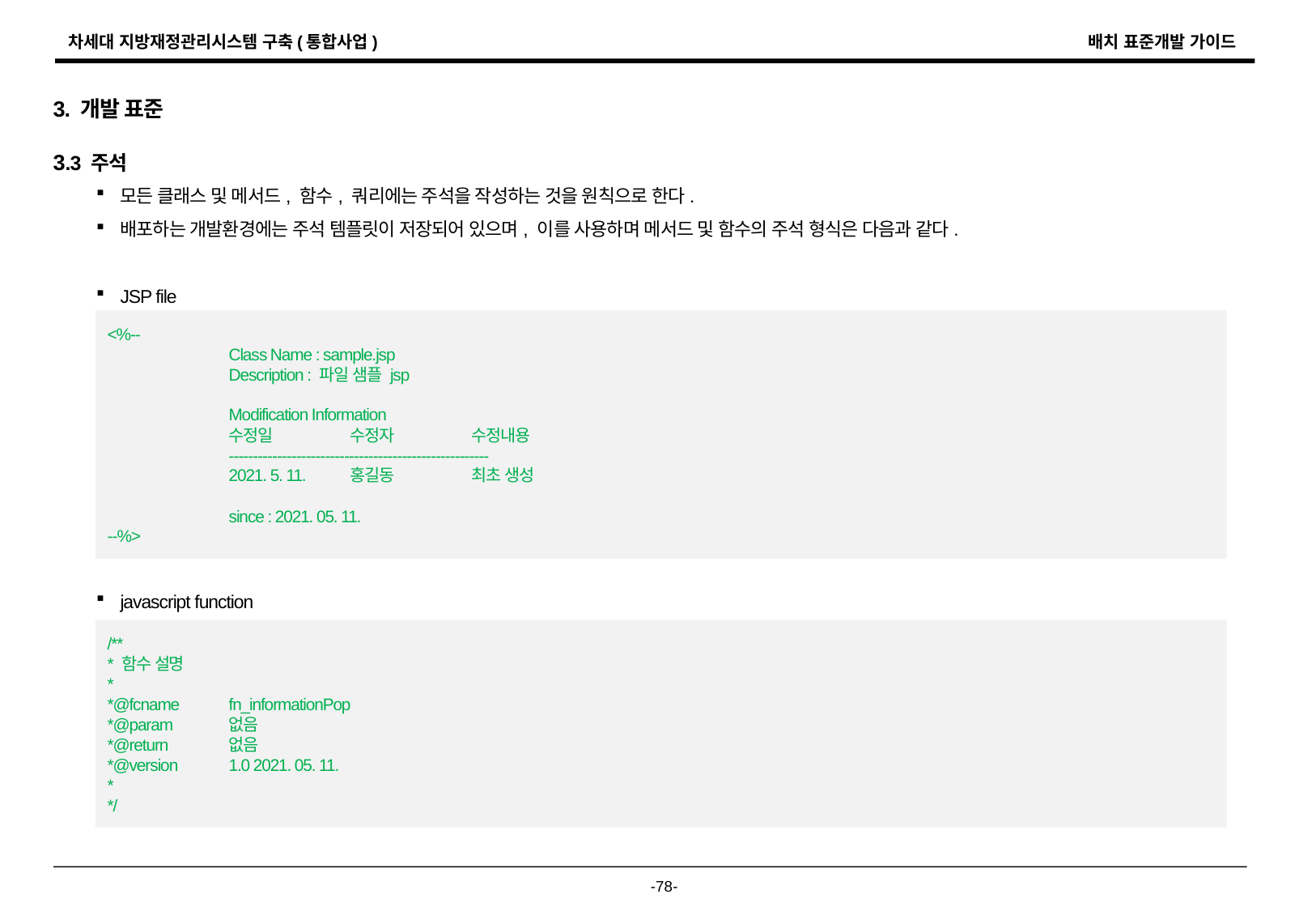

3. 개발 표준
3.3 주석
모든 클래스 및 메서드, 함수, 쿼리에는 주석을 작성하는 것을 원칙으로 한다.
배포하는 개발환경에는 주석 템플릿이 저장되어 있으며, 이를 사용하며 메서드 및 함수의 주석 형식은 다음과 같다.

JSP file
<%--
	Class Name : sample.jsp
	Description : 파일 샘플 jsp

	Modification Information
	수정일	수정자 	수정내용
	------------------------------------------------------
	2021. 5. 11.	홍길동 	최초 생성

	since : 2021. 05. 11.
--%>
javascript function
/**
* 함수 설명
*
*@fcname  	fn_informationPop
*@param	없음
*@return	없음
*@version  	1.0 2021. 05. 11.
*
*/